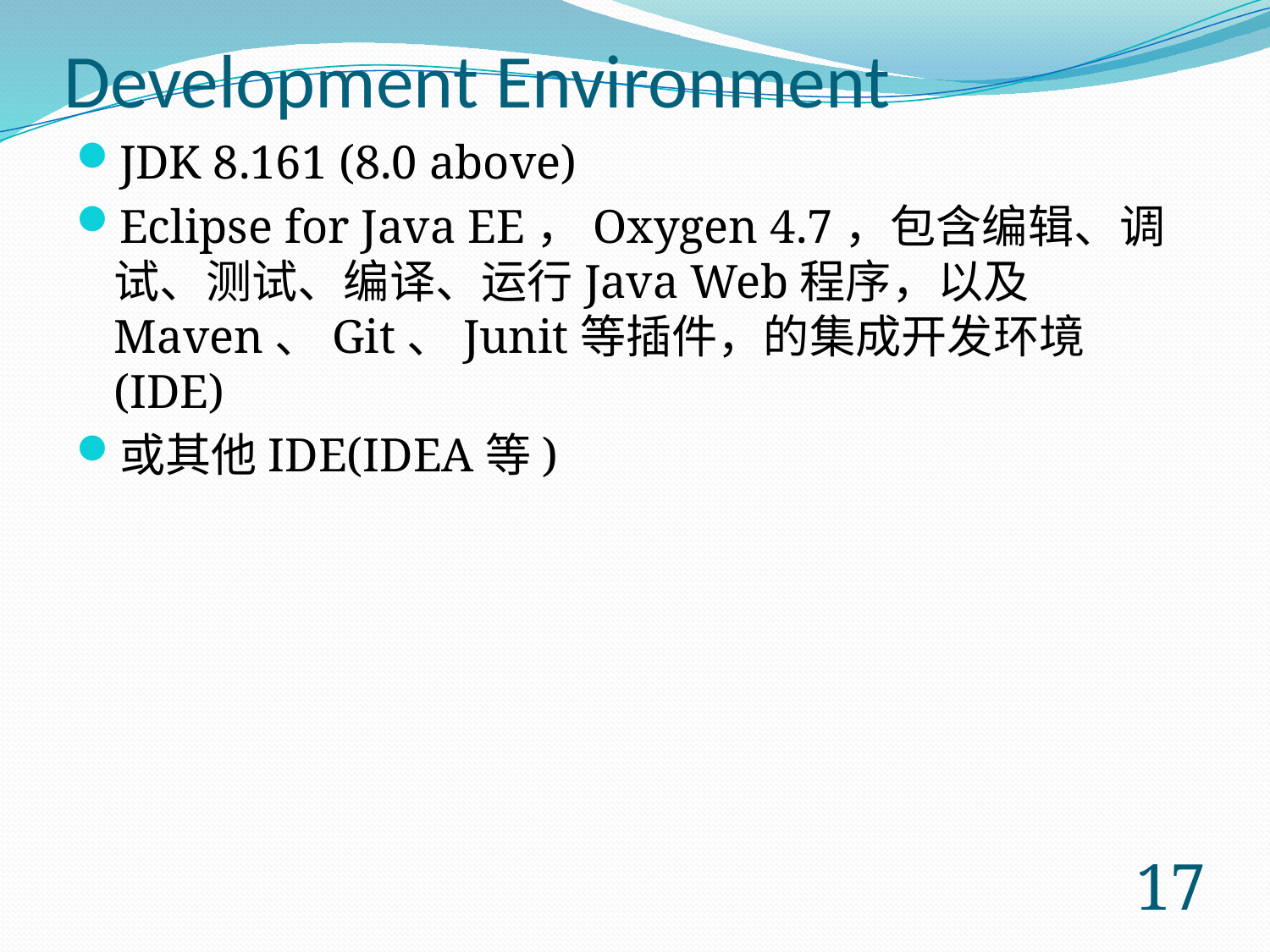

# Development Environment
JDK 8.161 (8.0 above)
Eclipse for Java EE，Oxygen 4.7，包含编辑、调试、测试、编译、运行Java Web程序，以及Maven、Git、Junit等插件，的集成开发环境(IDE)
或其他IDE(IDEA等)

17